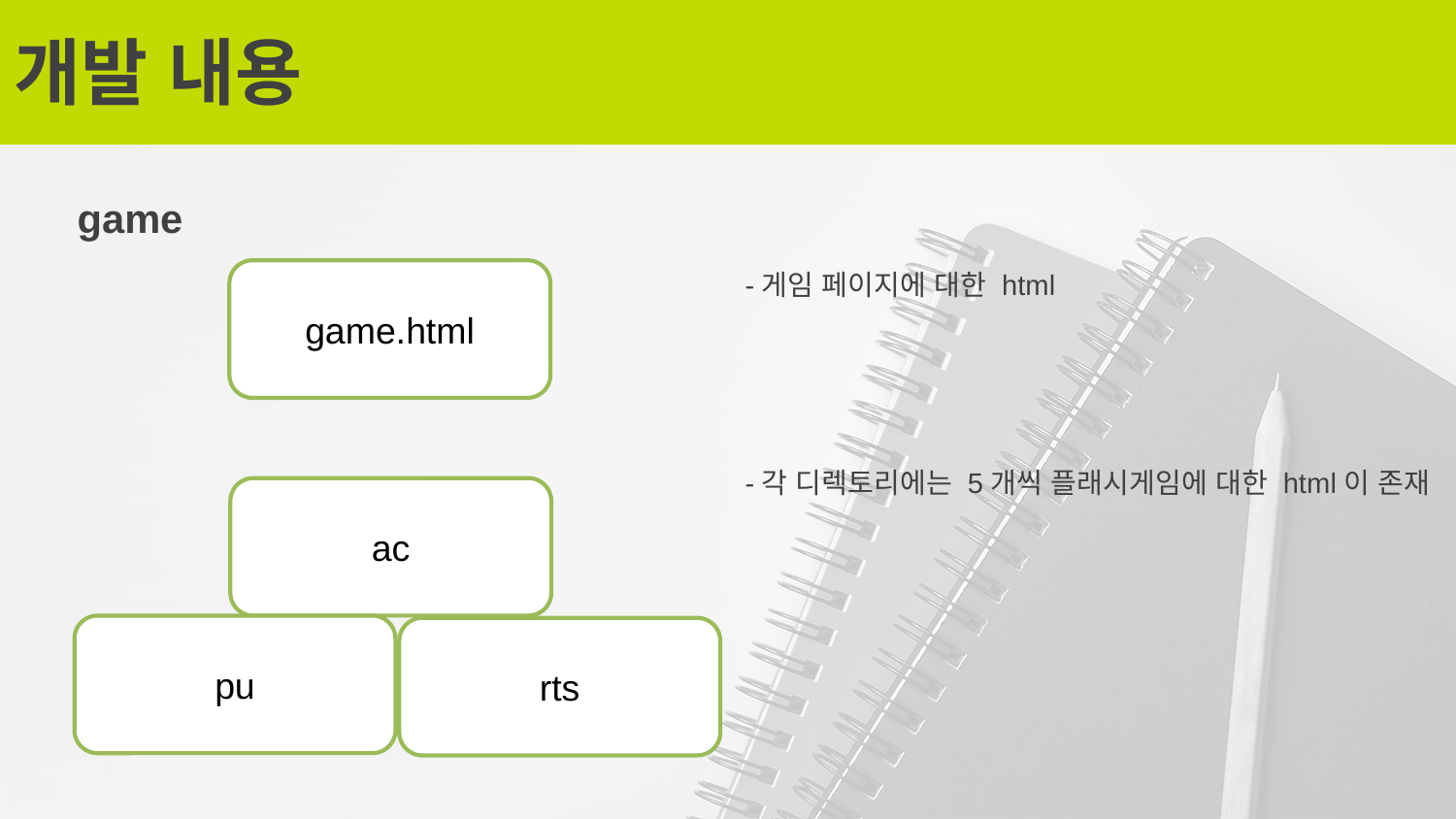

# 개발 내용
game
game.html
-게임 페이지에 대한 html

-각 디렉토리에는 5개씩 플래시게임에 대한 html이 존재
ac
pu
rts